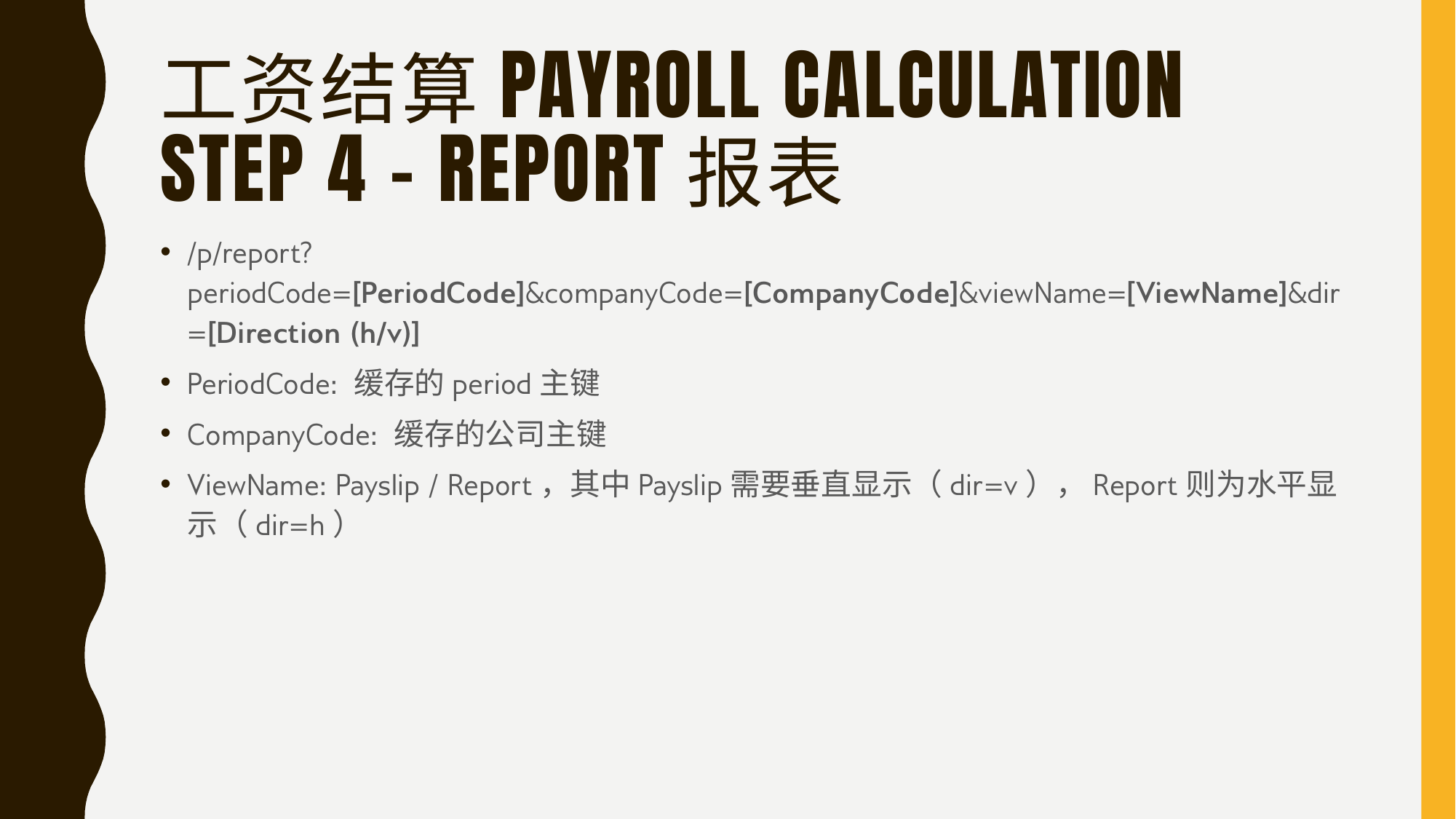

# 工资结算Payroll calculation Step 4 – Report报表
/p/report?periodCode=[PeriodCode]&companyCode=[CompanyCode]&viewName=[ViewName]&dir=[Direction (h/v)]
PeriodCode: 缓存的period主键
CompanyCode: 缓存的公司主键
ViewName: Payslip / Report，其中Payslip需要垂直显示（dir=v），Report则为水平显示（dir=h）